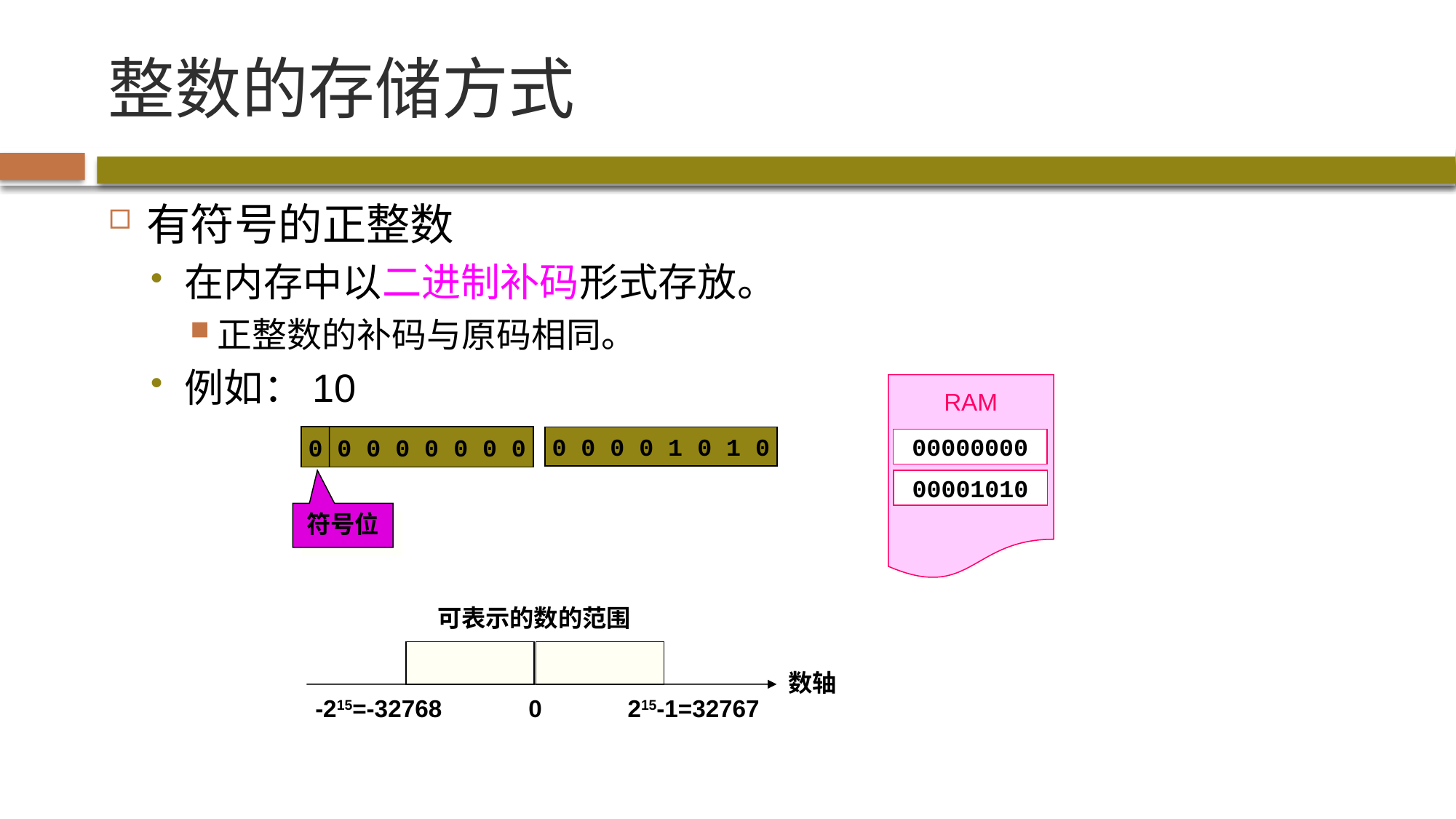

# 整数的存储方式
有符号的正整数
在内存中以二进制补码形式存放。
正整数的补码与原码相同。
例如：10

RAM
00000000
00001010
0 0 0 0 0 0 0 0

0 0 0 0 1 0 1 0
符号位
可表示的数的范围

数轴

-215=-32768
0
215-1=32767